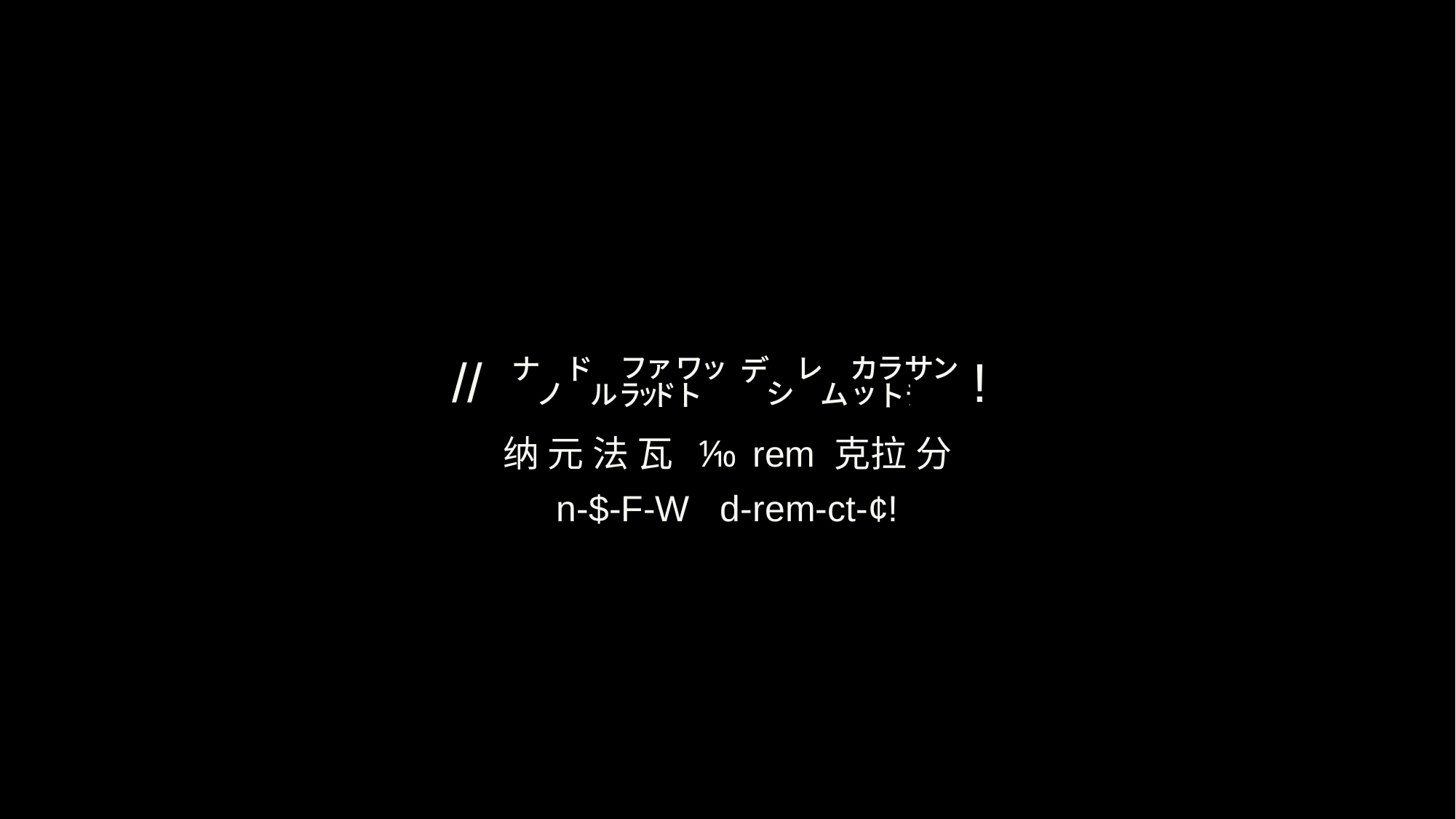

# // ㌨㌦㌲㍗ ㌥㍕㌌㌠!

纳 元 法 瓦   ⅒ rem 克拉 分
n-$-F-W   d-rem-ct-¢!